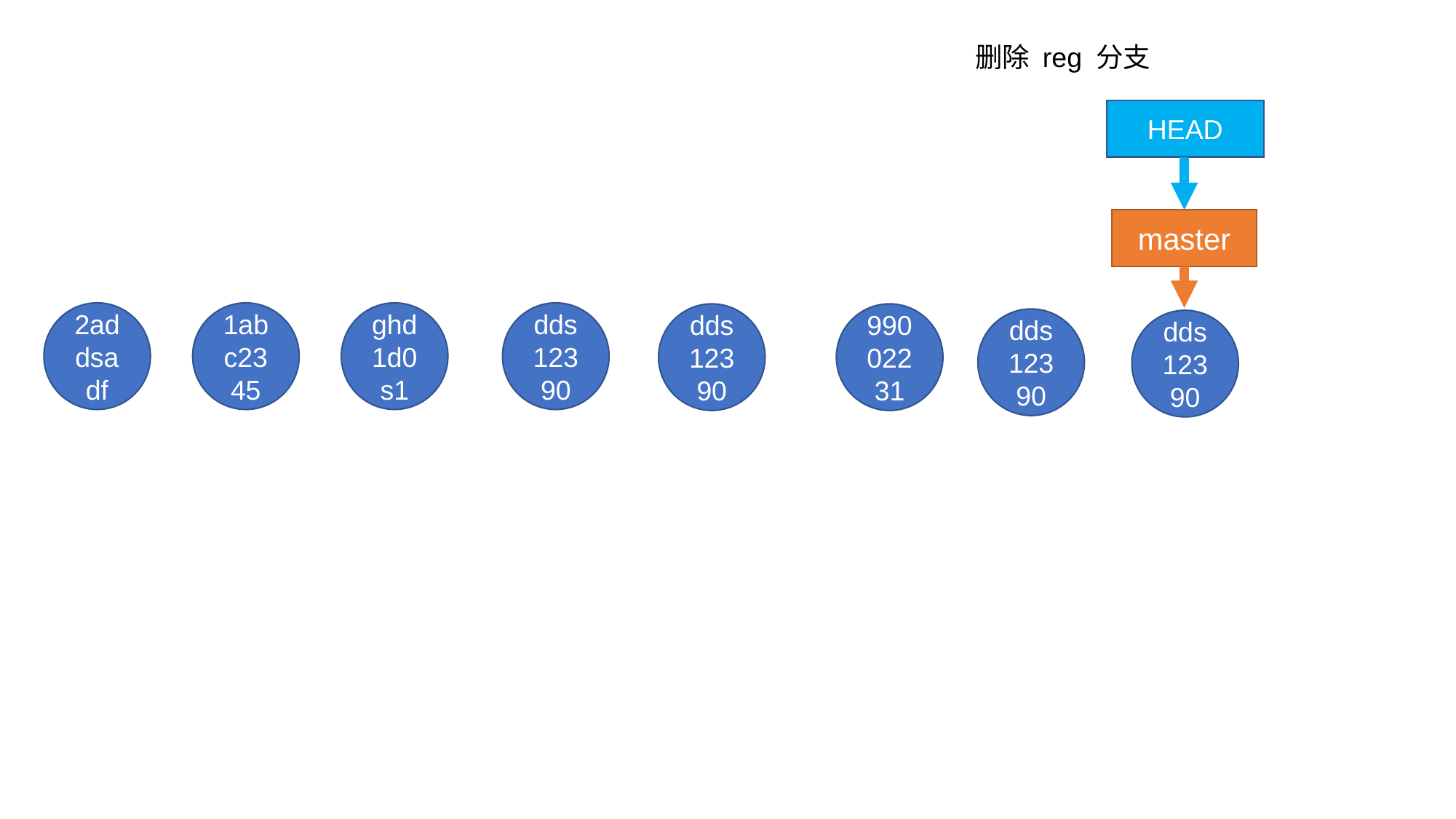

删除 reg 分支
HEAD
master
2addsadf
1abc2345
ghd1d0s1
dds12390
dds12390
99002231
dds12390
dds12390